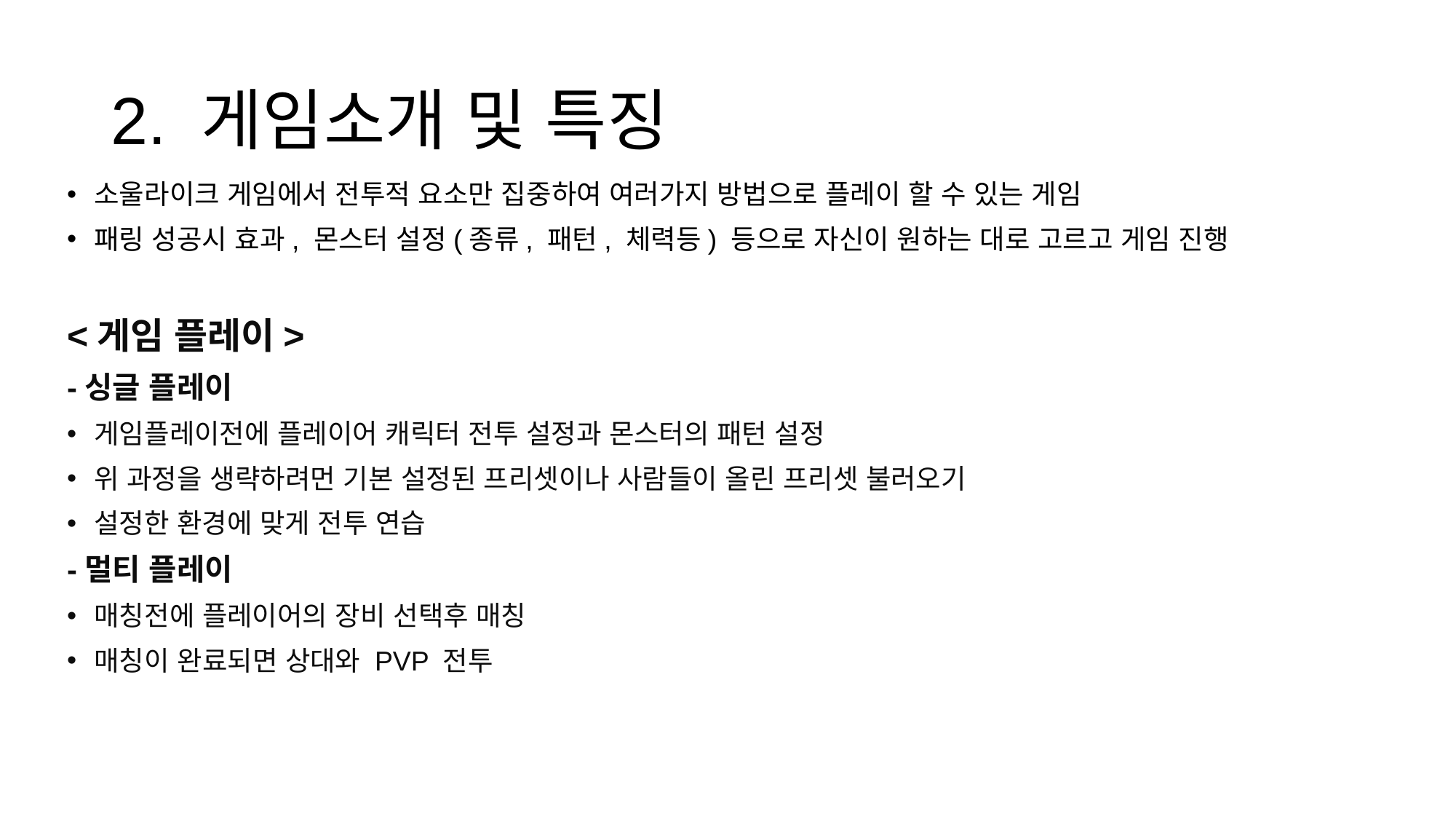

# 2. 게임소개 및 특징
소울라이크 게임에서 전투적 요소만 집중하여 여러가지 방법으로 플레이 할 수 있는 게임
패링 성공시 효과, 몬스터 설정(종류, 패턴, 체력등) 등으로 자신이 원하는 대로 고르고 게임 진행

<게임 플레이>
-싱글 플레이
게임플레이전에 플레이어 캐릭터 전투 설정과 몬스터의 패턴 설정
위 과정을 생략하려먼 기본 설정된 프리셋이나 사람들이 올린 프리셋 불러오기
설정한 환경에 맞게 전투 연습
-멀티 플레이
매칭전에 플레이어의 장비 선택후 매칭
매칭이 완료되면 상대와 PVP 전투